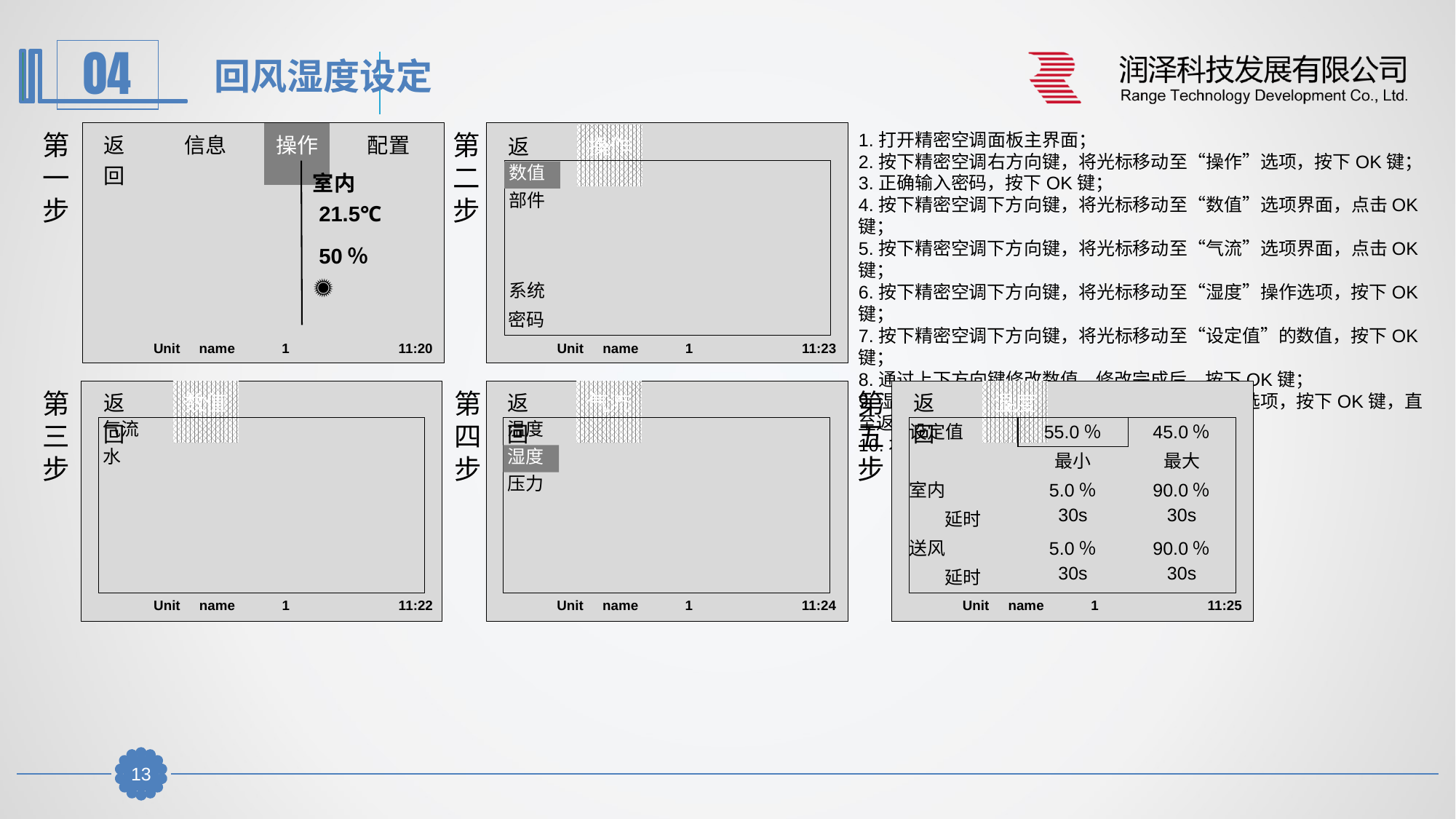

回风湿度设定
第一步
| 返回 |  | 信息 |  | 操作 |  | 配置 |  |
| --- | --- | --- | --- | --- | --- | --- | --- |

第二步

1.打开精密空调面板主界面；
2.按下精密空调右方向键，将光标移动至“操作”选项，按下OK键；
3.正确输入密码，按下OK键；
4.按下精密空调下方向键，将光标移动至“数值”选项界面，点击OK键；
5.按下精密空调下方向键，将光标移动至“气流”选项界面，点击OK键；
6.按下精密空调下方向键，将光标移动至“湿度”操作选项，按下OK键；
7.按下精密空调下方向键，将光标移动至“设定值”的数值，按下OK键；
8.通过上下方向键修改数值，修改完成后，按下OK键；
9.湿度数值修改完毕后，一直将光标移动至返回选项，按下OK键，直至返回主界面；
10.本次温度参数设定操作完毕。
| 返回 |  | 操作 |  |  |  |  |  |
| --- | --- | --- | --- | --- | --- | --- | --- |

| 室内 |
| --- |
| 21.5℃ |
| 50％ |
| ☀ |
数值
部件
系统
密码
|  | Unit name | 1 | 11:20 |
| --- | --- | --- | --- |
|  | Unit name | 1 | 11:23 |
| --- | --- | --- | --- |
第三步

| 返回 |  | 数值 |  |  |  |  |  |
| --- | --- | --- | --- | --- | --- | --- | --- |
第四步
| 返回 |  | 气流 |  |  |  |  |  |
| --- | --- | --- | --- | --- | --- | --- | --- |

第五步

| 返回 |  | 湿度 |  |  |  |  |  |
| --- | --- | --- | --- | --- | --- | --- | --- |
气流
温度

| 设定值 | 55.0％ | 45.0％ |
| --- | --- | --- |
|  | 最小 | 最大 |
| 室内 | 5.0％ | 90.0％ |
| 延时 | 30s | 30s |
| 送风 | 5.0％ | 90.0％ |
| 延时 | 30s | 30s |
水
湿度
压力
|  | Unit name | 1 | 11:22 |
| --- | --- | --- | --- |
|  | Unit name | 1 | 11:24 |
| --- | --- | --- | --- |
|  | Unit name | 1 | 11:25 |
| --- | --- | --- | --- |
13